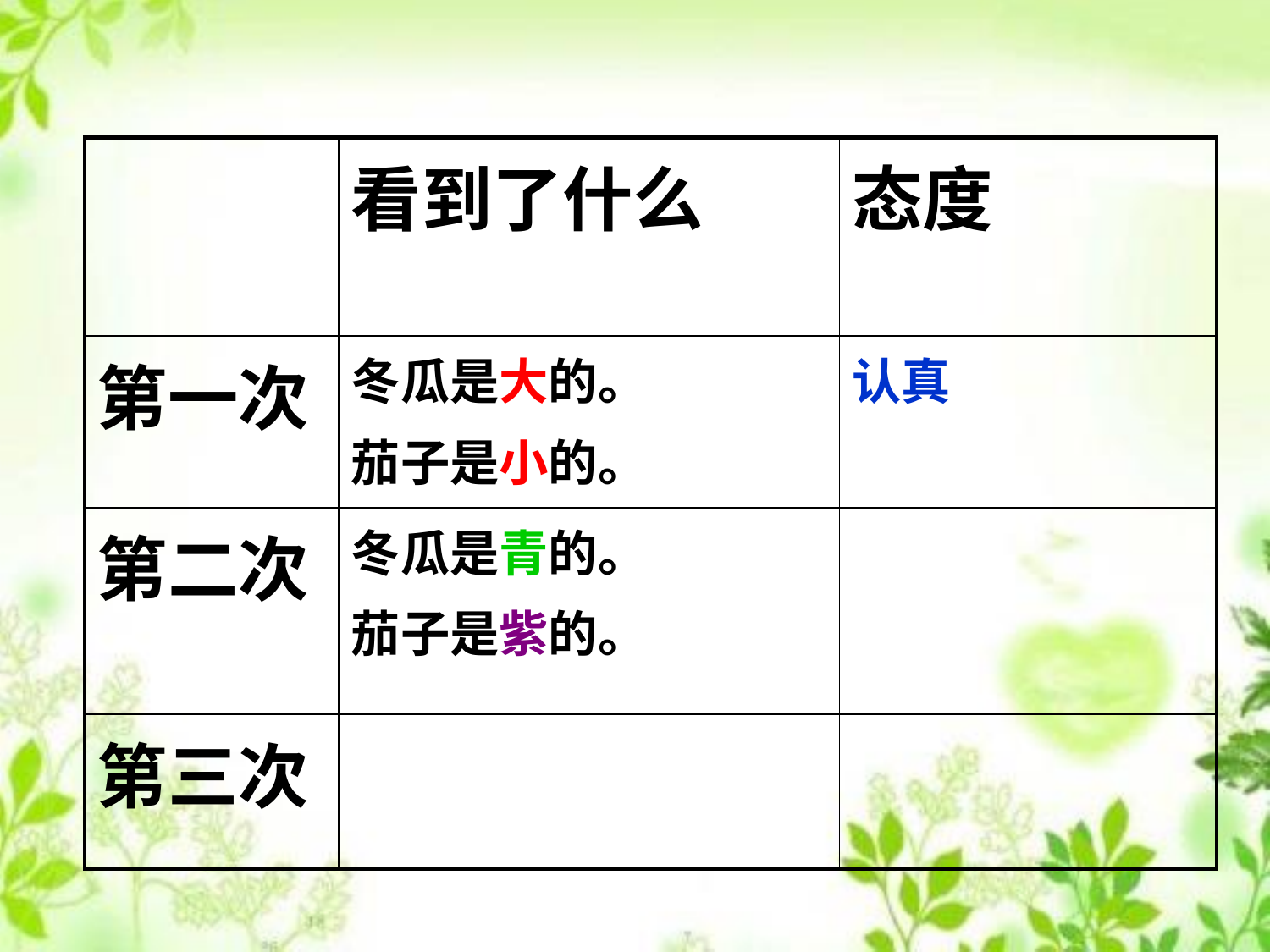

|  | 看到了什么 | 态度 |
| --- | --- | --- |
| 第一次 | 冬瓜是大的。 茄子是小的。 | 认真 |
| 第二次 | 冬瓜是青的。 茄子是紫的。 |  |
| 第三次 |  |  |